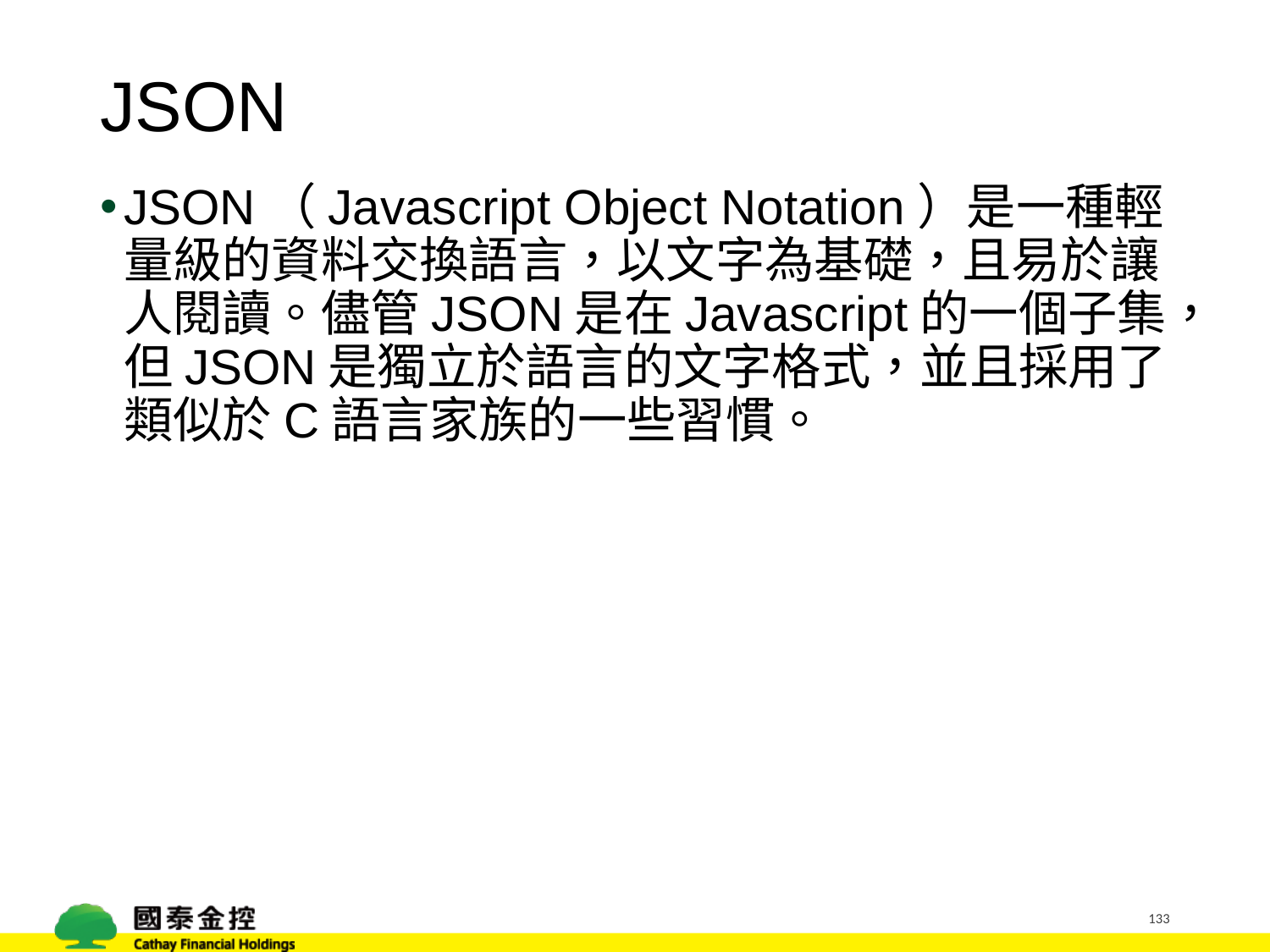

# JSON
JSON（Javascript Object Notation）是一種輕量級的資料交換語言，以文字為基礎，且易於讓人閱讀。儘管JSON是在Javascript的一個子集，但JSON是獨立於語言的文字格式，並且採用了類似於C語言家族的一些習慣。